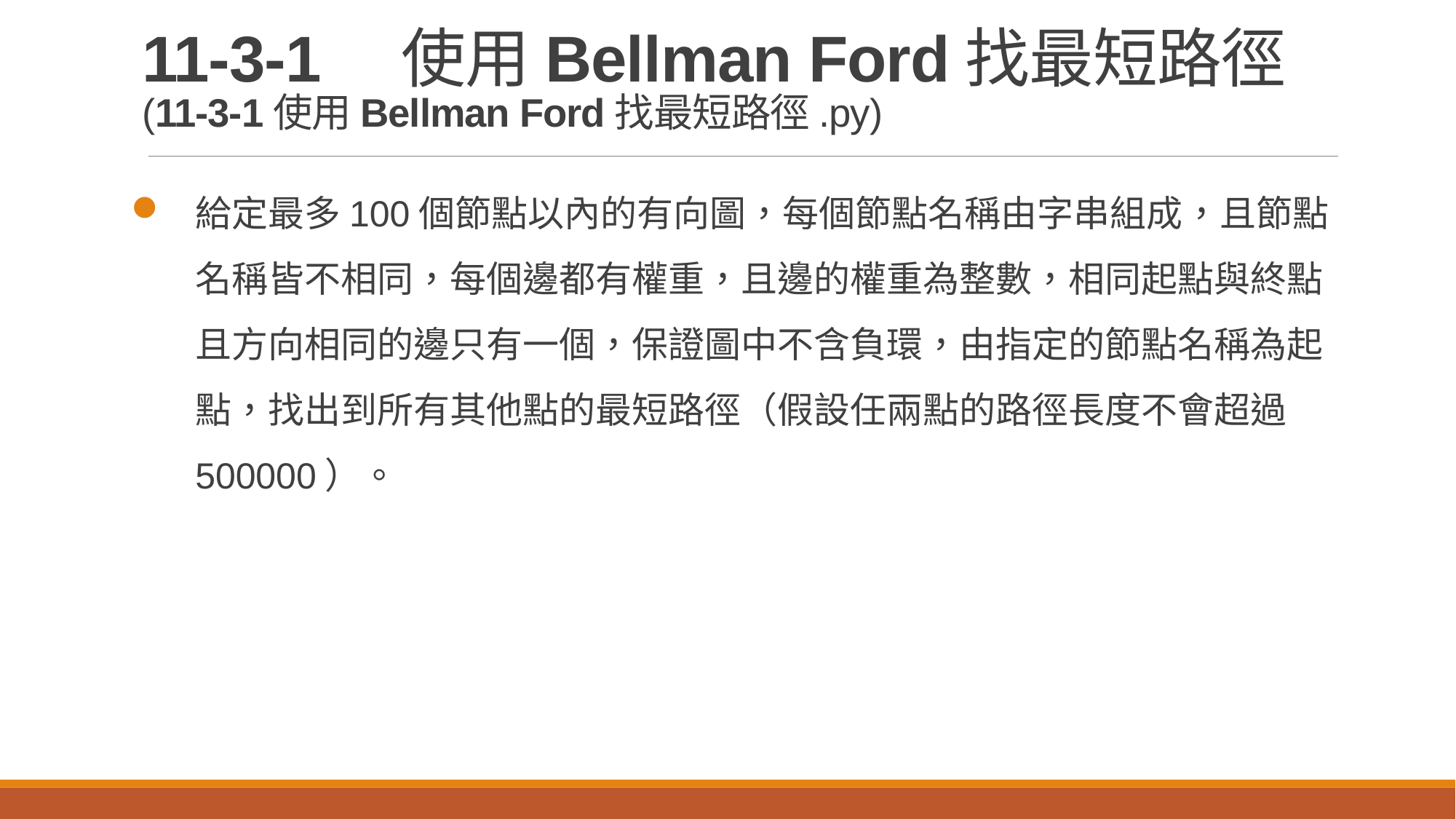

# 11-3-1　使用Bellman Ford找最短路徑 (11-3-1使用Bellman Ford找最短路徑.py)
給定最多100個節點以內的有向圖，每個節點名稱由字串組成，且節點名稱皆不相同，每個邊都有權重，且邊的權重為整數，相同起點與終點且方向相同的邊只有一個，保證圖中不含負環，由指定的節點名稱為起點，找出到所有其他點的最短路徑（假設任兩點的路徑長度不會超過500000）。